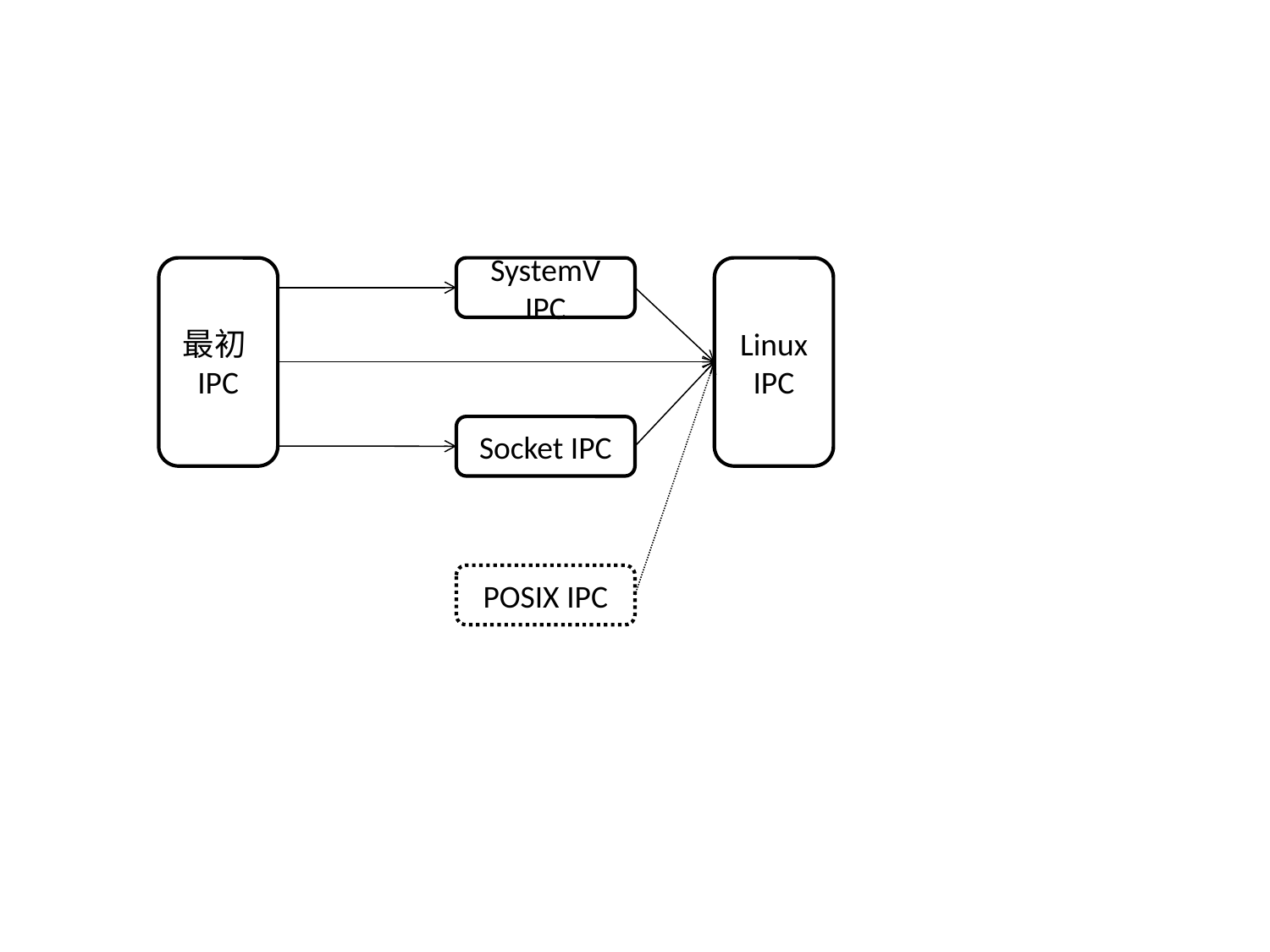

最初IPC
SystemV IPC
Linux IPC
Socket IPC
POSIX IPC